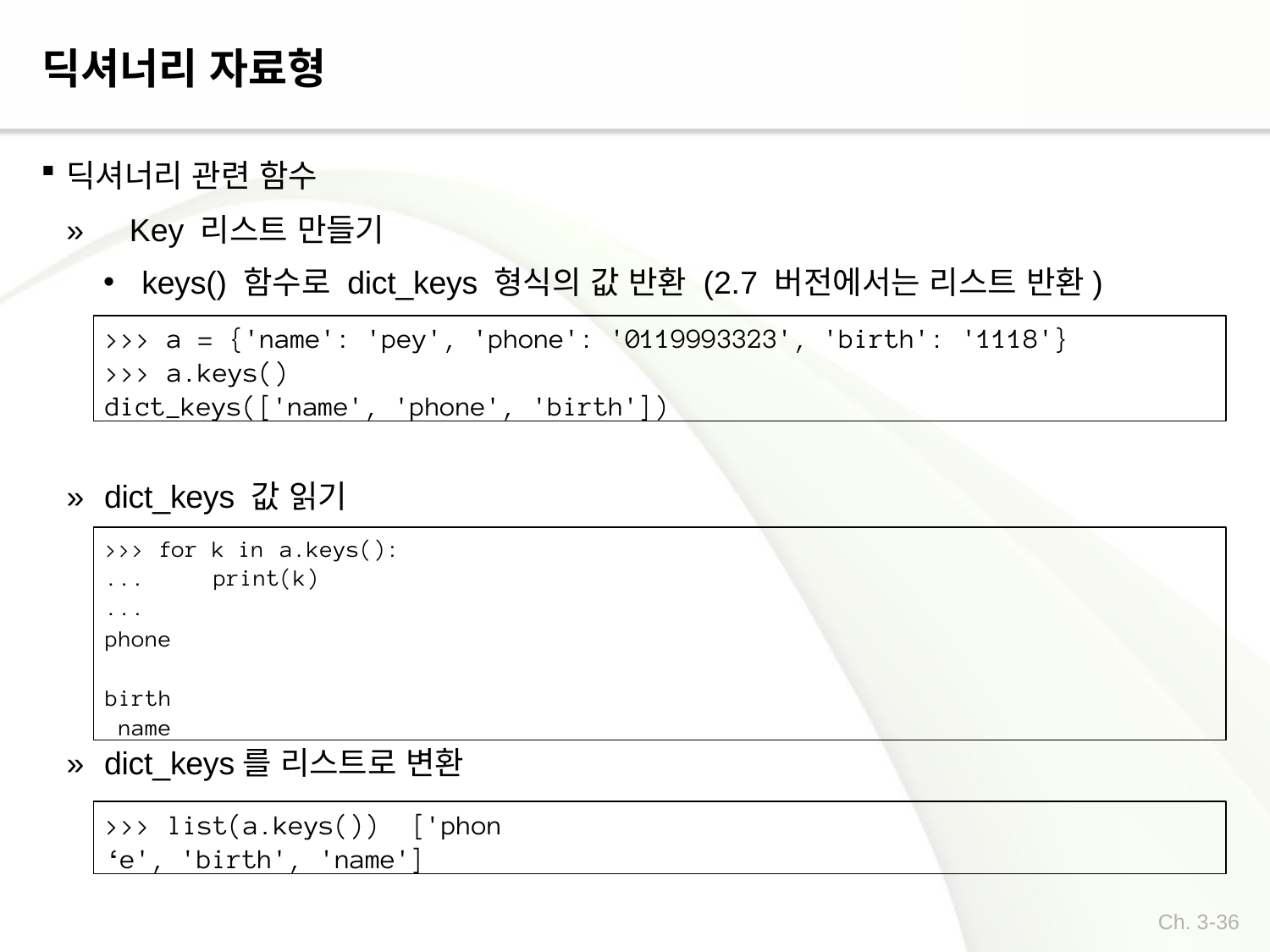

# 딕셔너리 자료형
딕셔너리 관련 함수
»	Key 리스트 만들기
keys() 함수로 dict_keys 형식의 값 반환 (2.7 버전에서는 리스트 반환)
>>> a = {'name': 'pey', 'phone': '0119993323', 'birth': '1118'}
>>> a.keys()
dict_keys(['name', 'phone', 'birth'])
»	dict_keys 값 읽기
>>> for k in a.keys():
...	print(k)
...
phone  birth  name
»	dict_keys를 리스트로 변환
>>> list(a.keys())  ['phon ‘e', 'birth', 'name']
Ch. 3-36